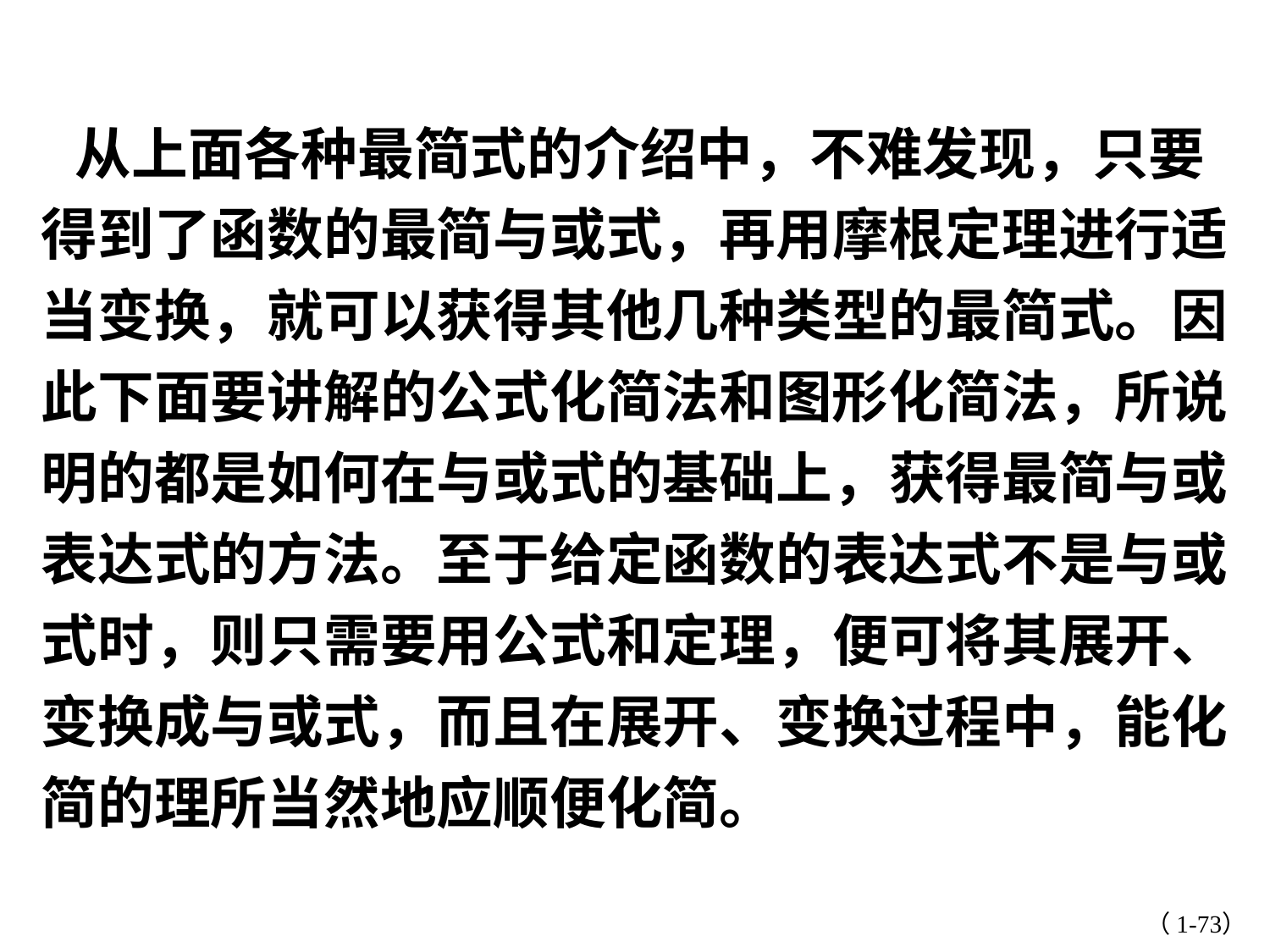

从上面各种最简式的介绍中，不难发现，只要得到了函数的最简与或式，再用摩根定理进行适当变换，就可以获得其他几种类型的最简式。因此下面要讲解的公式化简法和图形化简法，所说明的都是如何在与或式的基础上，获得最简与或表达式的方法。至于给定函数的表达式不是与或式时，则只需要用公式和定理，便可将其展开、变换成与或式，而且在展开、变换过程中，能化简的理所当然地应顺便化简。
（1-73）